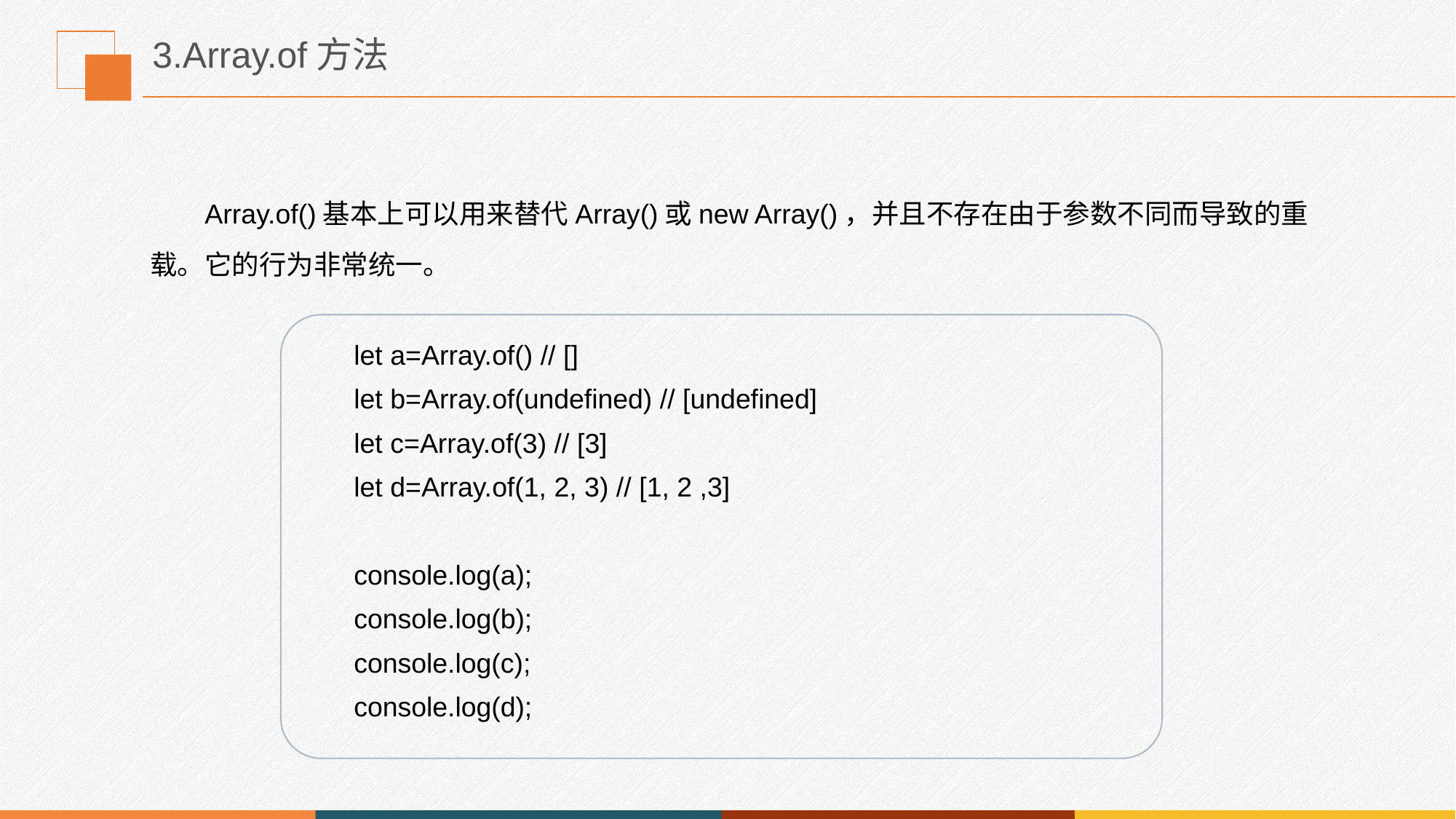

# 3.Array.of方法
Array.of()基本上可以用来替代Array()或new Array()，并且不存在由于参数不同而导致的重载。它的行为非常统一。

let a=Array.of() // []
let b=Array.of(undefined) // [undefined]
let c=Array.of(3) // [3]
let d=Array.of(1, 2, 3) // [1, 2 ,3]

console.log(a);
console.log(b);
console.log(c);
console.log(d);